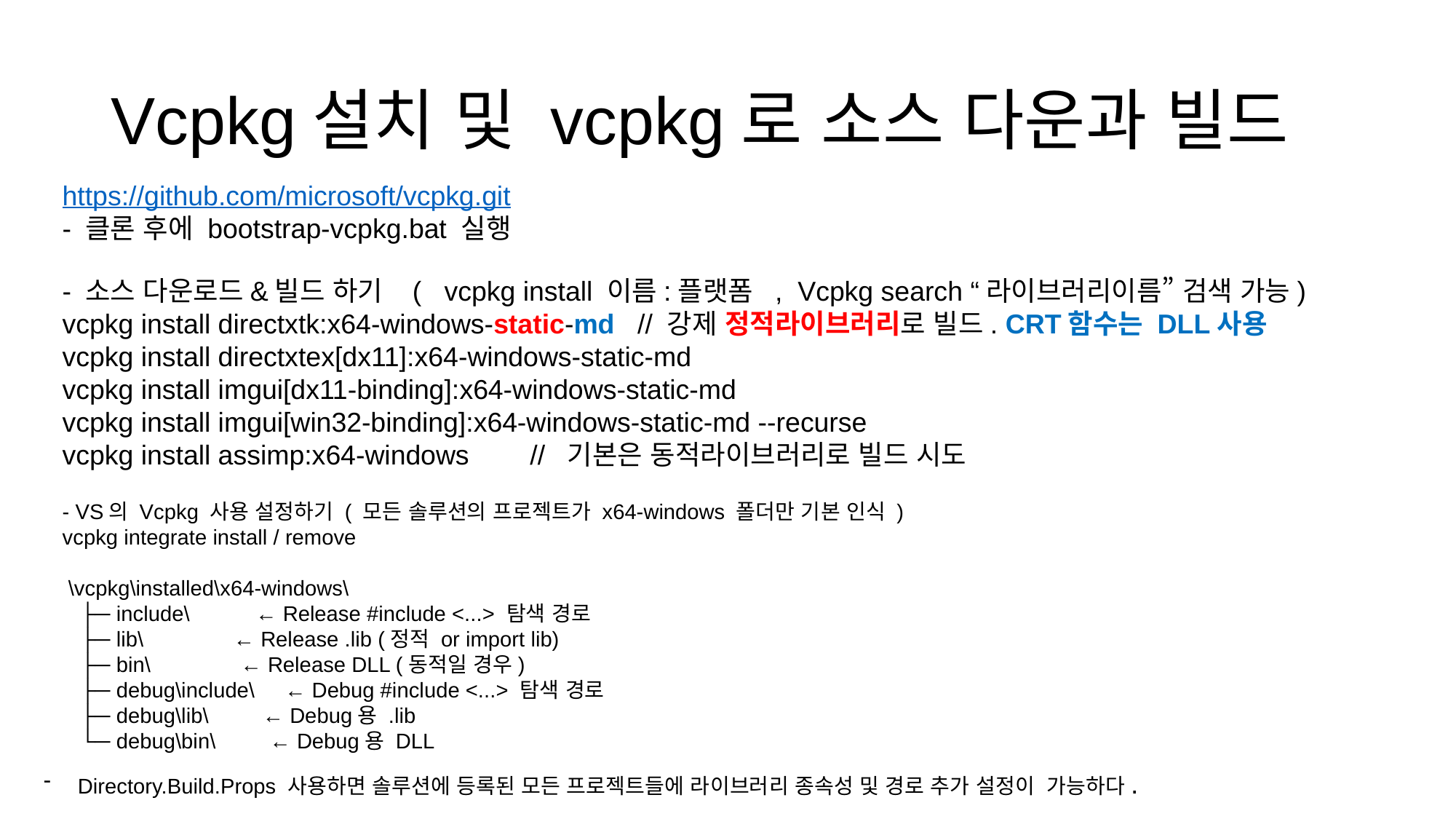

# Vcpkg설치 및 vcpkg로 소스 다운과 빌드
https://github.com/microsoft/vcpkg.git
- 클론 후에 bootstrap-vcpkg.bat 실행
- 소스 다운로드&빌드 하기   (   vcpkg install 이름:플랫폼  ,  Vcpkg search “라이브러리이름” 검색 가능)
vcpkg install directxtk:x64-windows-static-md   // 강제 정적라이브러리로 빌드. CRT함수는 DLL사용
vcpkg install directxtex[dx11]:x64-windows-static-md
vcpkg install imgui[dx11-binding]:x64-windows-static-md
vcpkg install imgui[win32-binding]:x64-windows-static-md --recurse
vcpkg install assimp:x64-windows        //  기본은 동적라이브러리로 빌드 시도
- VS의 Vcpkg 사용 설정하기 ( 모든 솔루션의 프로젝트가 x64-windows 폴더만 기본 인식 )
vcpkg integrate install / remove

 \vcpkg\installed\x64-windows\
   ├─ include\           ← Release #include <...> 탐색 경로
   ├─ lib\               ← Release .lib (정적 or import lib)
   ├─ bin\               ← Release DLL (동적일 경우)
   ├─ debug\include\     ← Debug #include <...> 탐색 경로
   ├─ debug\lib\         ← Debug용 .lib
   └─ debug\bin\         ← Debug용 DLL
Directory.Build.Props 사용하면 솔루션에 등록된 모든 프로젝트들에 라이브러리 종속성 및 경로 추가 설정이  가능하다.